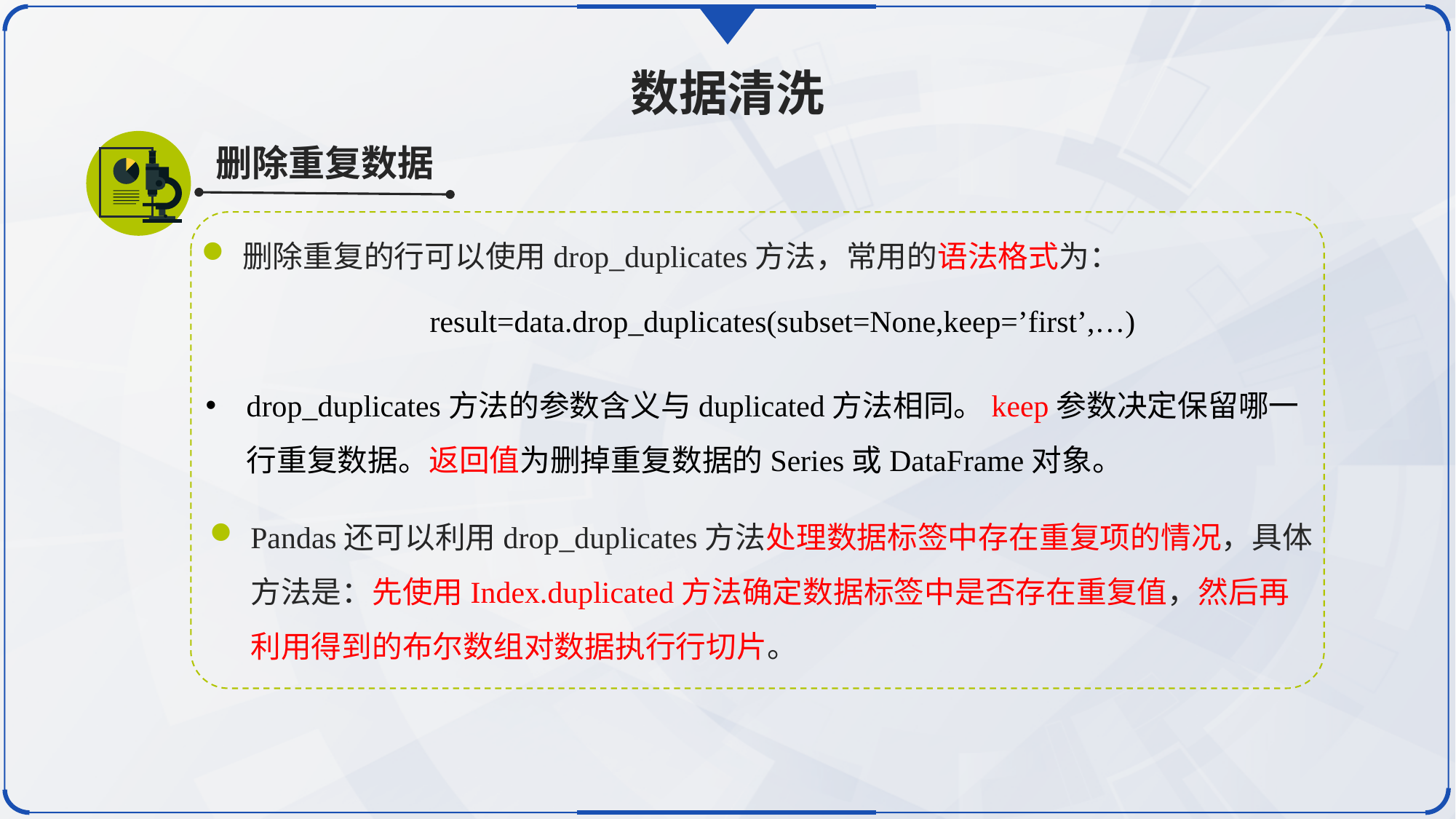

数据清洗

删除重复数据

删除重复的行可以使用drop_duplicates方法，常用的语法格式为：

result=data.drop_duplicates(subset=None,keep=’first’,…)
drop_duplicates方法的参数含义与duplicated方法相同。keep参数决定保留哪一行重复数据。返回值为删掉重复数据的Series或DataFrame对象。
Pandas还可以利用drop_duplicates方法处理数据标签中存在重复项的情况，具体方法是：先使用Index.duplicated方法确定数据标签中是否存在重复值，然后再利用得到的布尔数组对数据执行行切片。